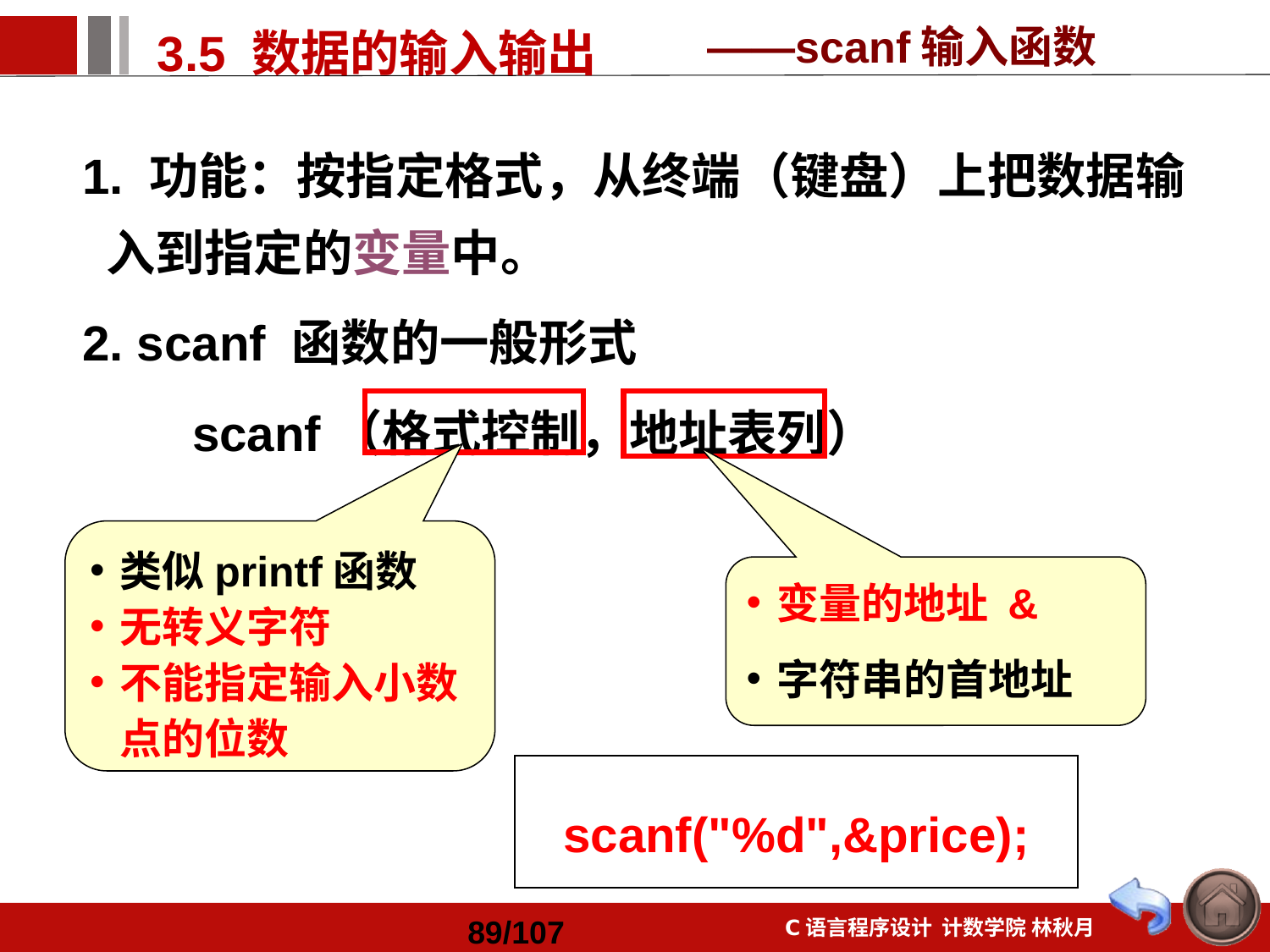

——scanf输入函数
1. 功能：按指定格式，从终端（键盘）上把数据输入到指定的变量中。
2. scanf 函数的一般形式
        scanf（格式控制，地址表列）

类似printf函数
无转义字符
不能指定输入小数点的位数
变量的地址 &
字符串的首地址
scanf("%d",&price);